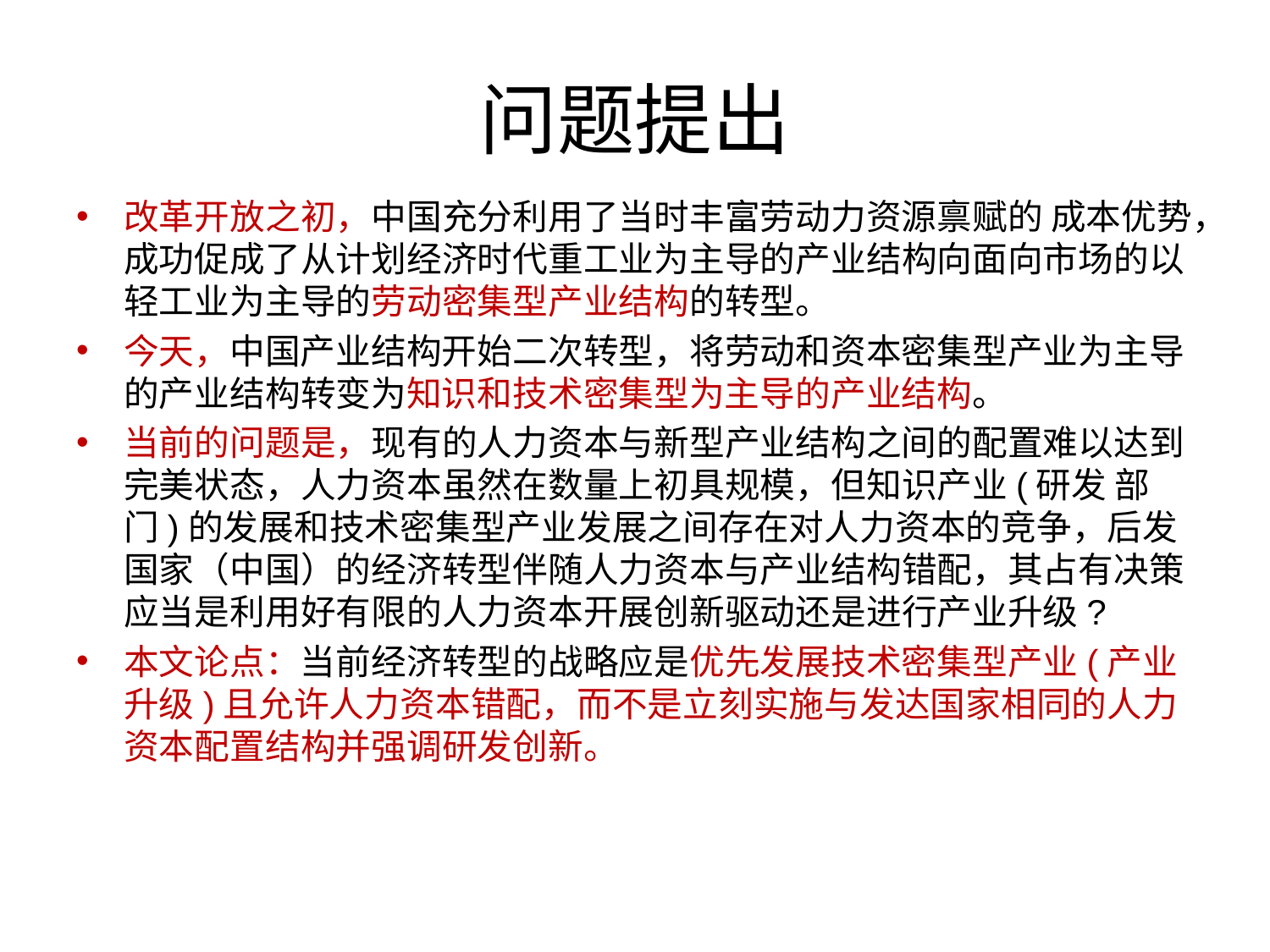

# 问题提出
改革开放之初，中国充分利用了当时丰富劳动力资源禀赋的 成本优势，成功促成了从计划经济时代重工业为主导的产业结构向面向市场的以轻工业为主导的劳动密集型产业结构的转型。
今天，中国产业结构开始二次转型，将劳动和资本密集型产业为主导的产业结构转变为知识和技术密集型为主导的产业结构。
当前的问题是，现有的人力资本与新型产业结构之间的配置难以达到完美状态，人力资本虽然在数量上初具规模，但知识产业(研发 部门)的发展和技术密集型产业发展之间存在对人力资本的竞争，后发国家（中国）的经济转型伴随人力资本与产业结构错配，其占有决策应当是利用好有限的人力资本开展创新驱动还是进行产业升级?
本文论点：当前经济转型的战略应是优先发展技术密集型产业(产业升级)且允许人力资本错配，而不是立刻实施与发达国家相同的人力资本配置结构并强调研发创新。